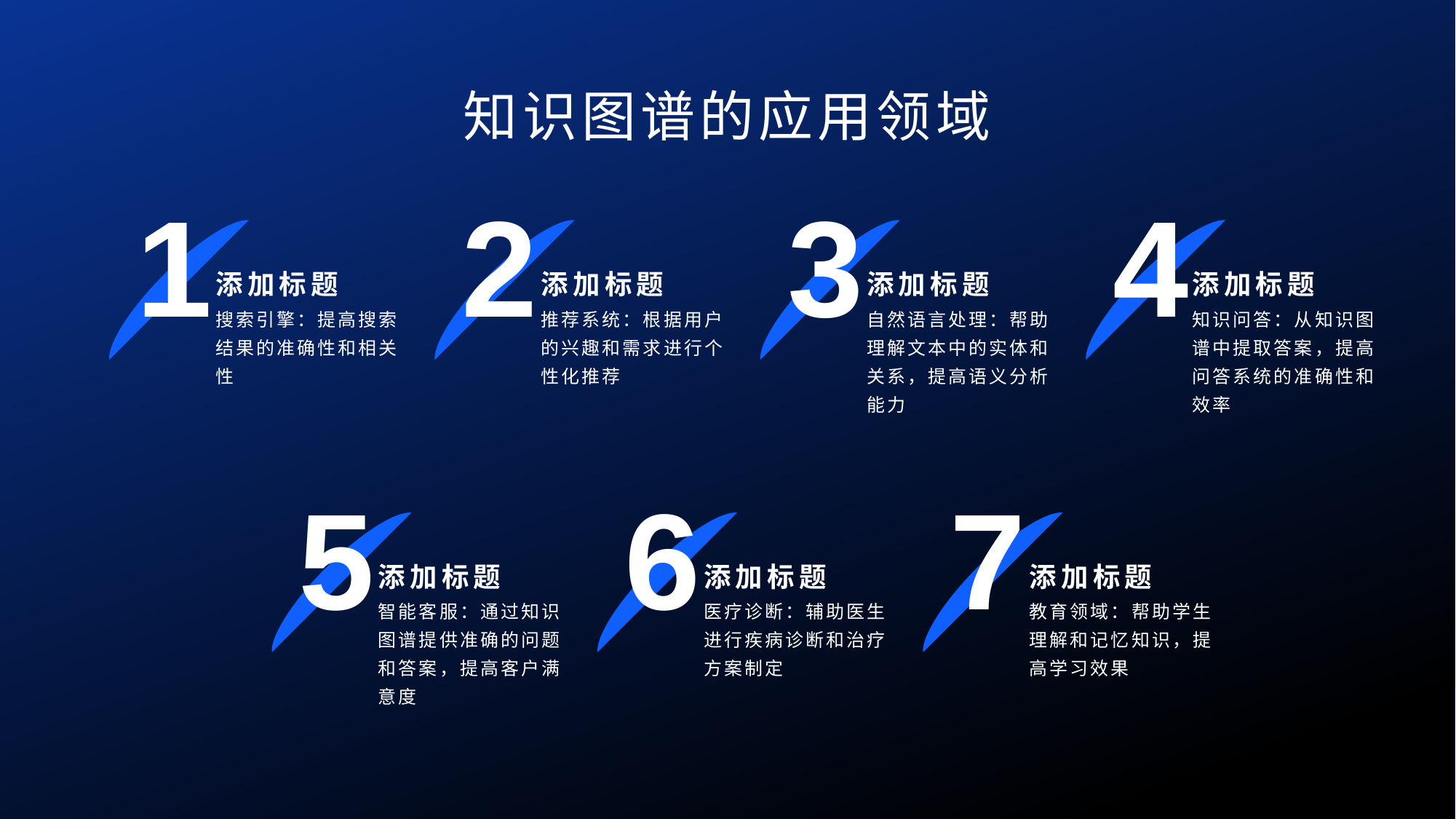

知识图谱的应用领域
1
2
3
4

添加标题
添加标题
添加标题
添加标题
搜索引擎：提高搜索结果的准确性和相关性
推荐系统：根据用户的兴趣和需求进行个性化推荐
自然语言处理：帮助理解文本中的实体和关系，提高语义分析能力
知识问答：从知识图谱中提取答案，提高问答系统的准确性和效率
5
6
7

添加标题
添加标题
添加标题
智能客服：通过知识图谱提供准确的问题和答案，提高客户满意度
医疗诊断：辅助医生进行疾病诊断和治疗方案制定
教育领域：帮助学生理解和记忆知识，提高学习效果